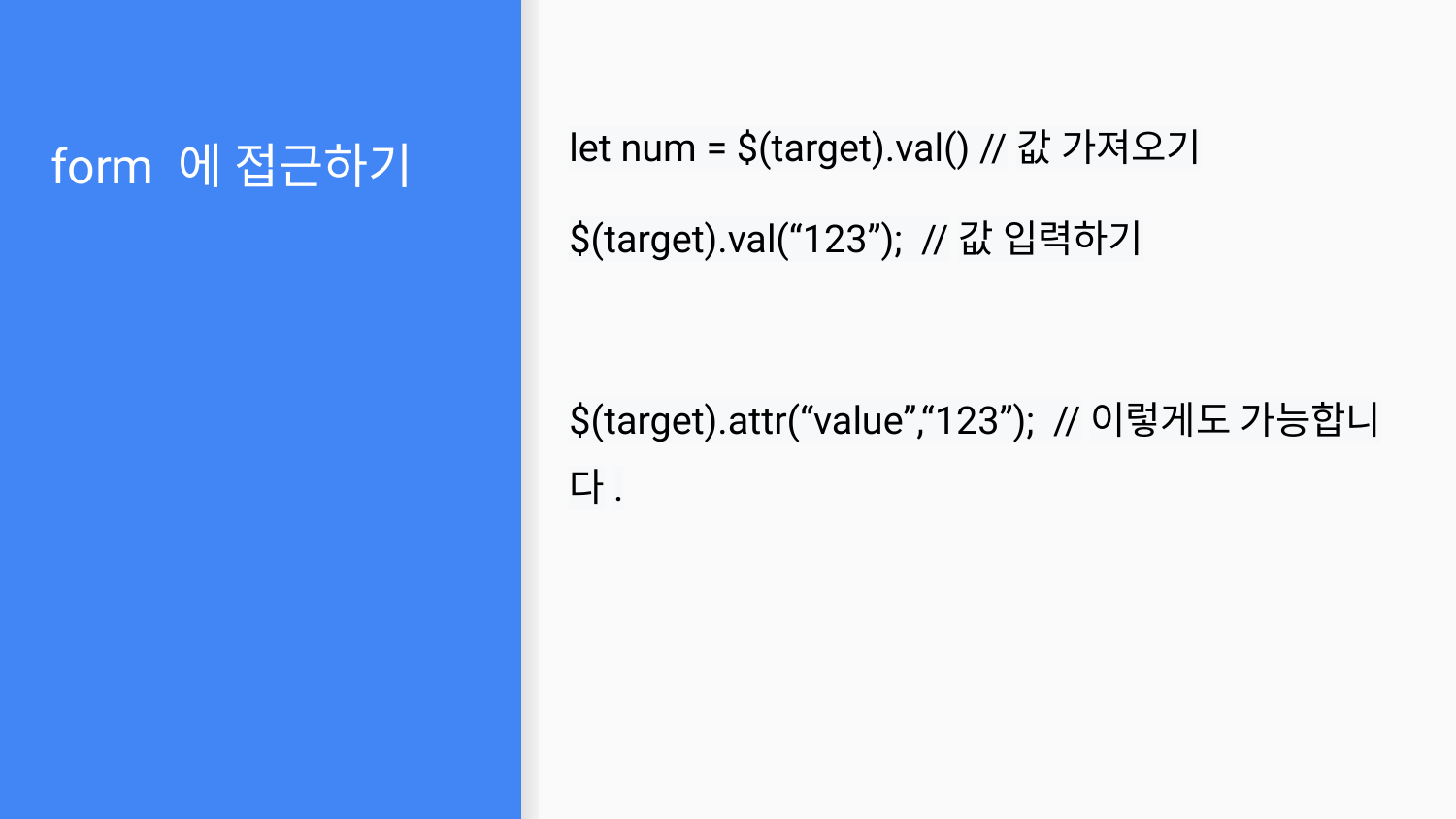

let num = $(target).val() //값 가져오기
$(target).val(“123”);  //값 입력하기

$(target).attr(“value”,“123”);  //이렇게도 가능합니다.

# form 에 접근하기